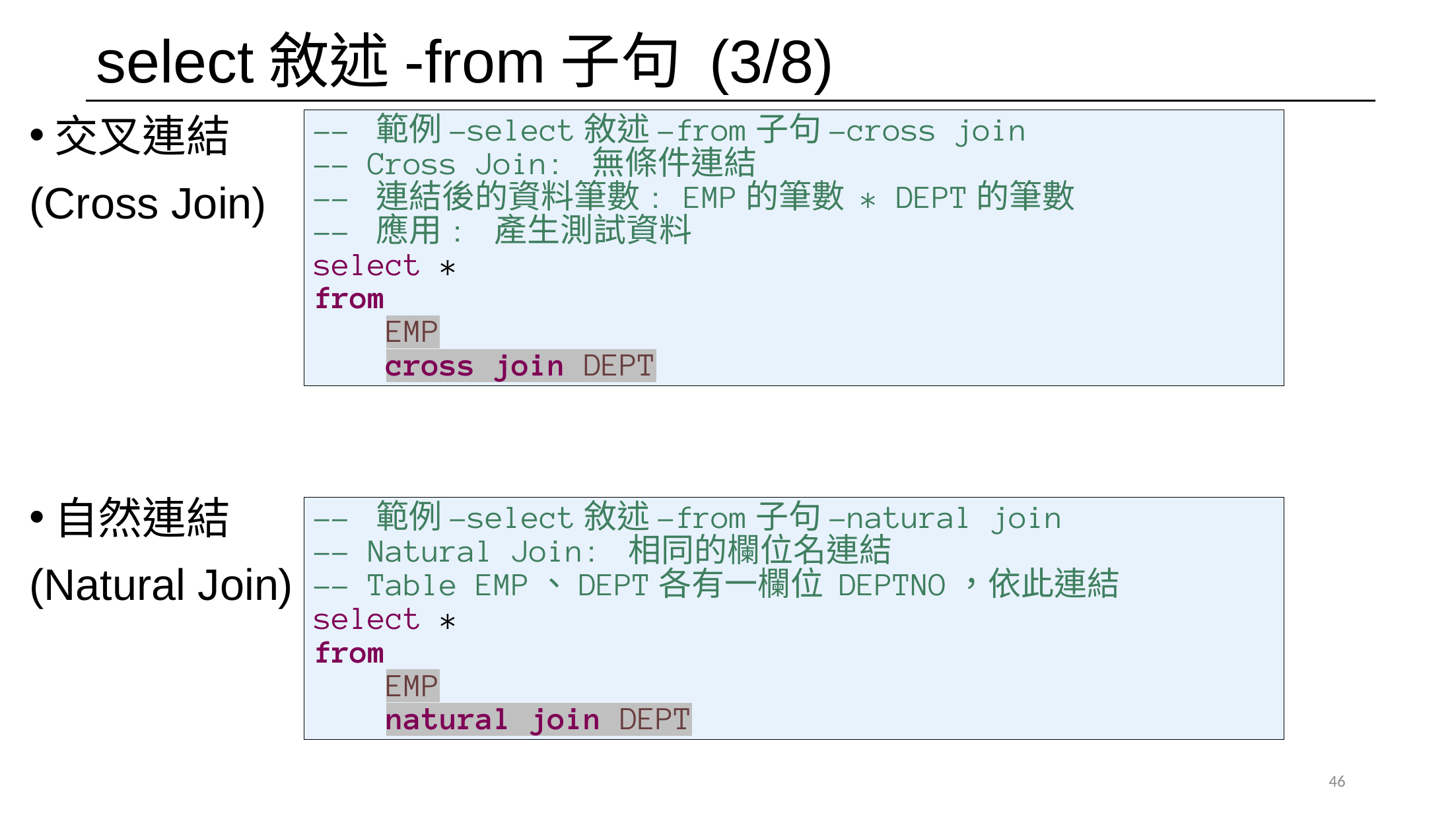

# select敘述-from子句 (3/8)
交叉連結
(Cross Join)

自然連結
(Natural Join)
-- 範例-select敘述-from子句-cross join
-- Cross Join: 無條件連結
-- 連結後的資料筆數: EMP的筆數 * DEPT的筆數
-- 應用: 產生測試資料
select *
from
    EMP
    cross join DEPT
-- 範例-select敘述-from子句-natural join
-- Natural Join: 相同的欄位名連結
-- Table EMP、DEPT各有一欄位 DEPTNO，依此連結
select *
from
    EMP
    natural join DEPT
46